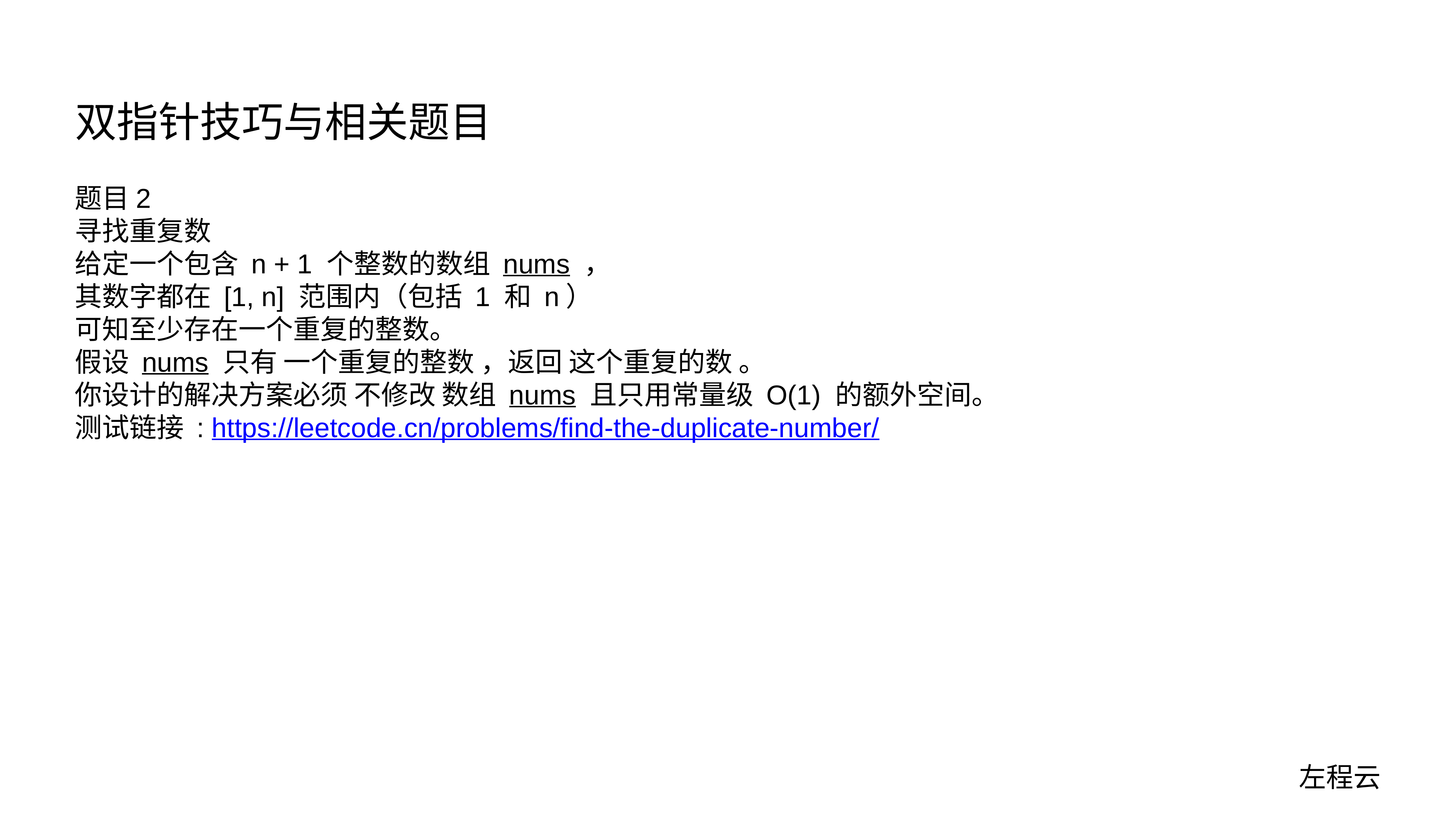

# 双指针技巧与相关题目
题目2
寻找重复数
给定一个包含 n + 1 个整数的数组 nums ，
其数字都在 [1, n] 范围内（包括 1 和 n）
可知至少存在一个重复的整数。
假设 nums 只有 一个重复的整数 ，返回 这个重复的数 。
你设计的解决方案必须 不修改 数组 nums 且只用常量级 O(1) 的额外空间。
测试链接 : https://leetcode.cn/problems/find-the-duplicate-number/
左程云